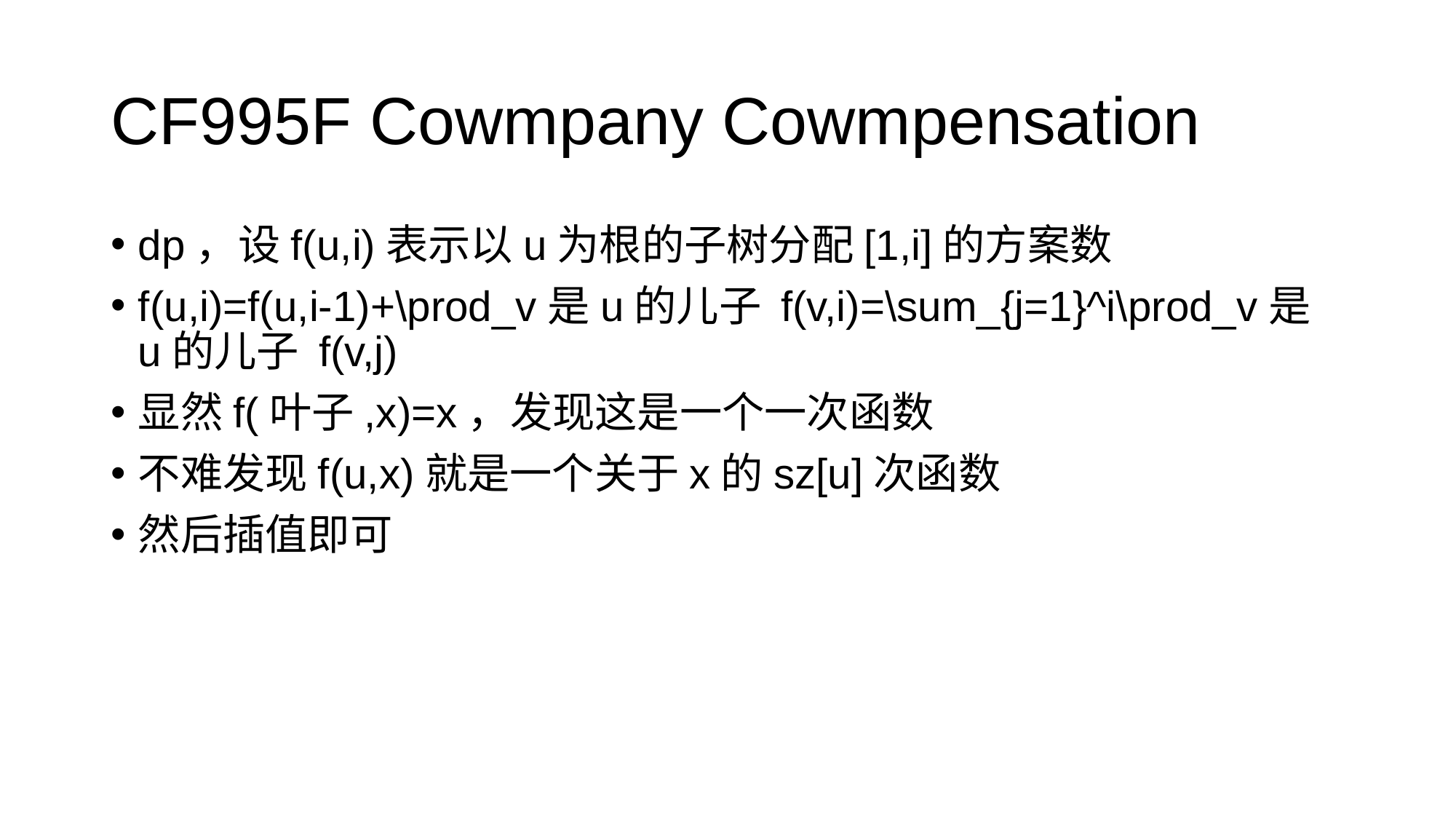

# CF995F Cowmpany Cowmpensation
dp，设f(u,i)表示以u为根的子树分配[1,i]的方案数
f(u,i)=f(u,i-1)+\prod_v是u的儿子 f(v,i)=\sum_{j=1}^i\prod_v是u的儿子 f(v,j)
显然f(叶子,x)=x，发现这是一个一次函数
不难发现f(u,x)就是一个关于x的sz[u]次函数
然后插值即可